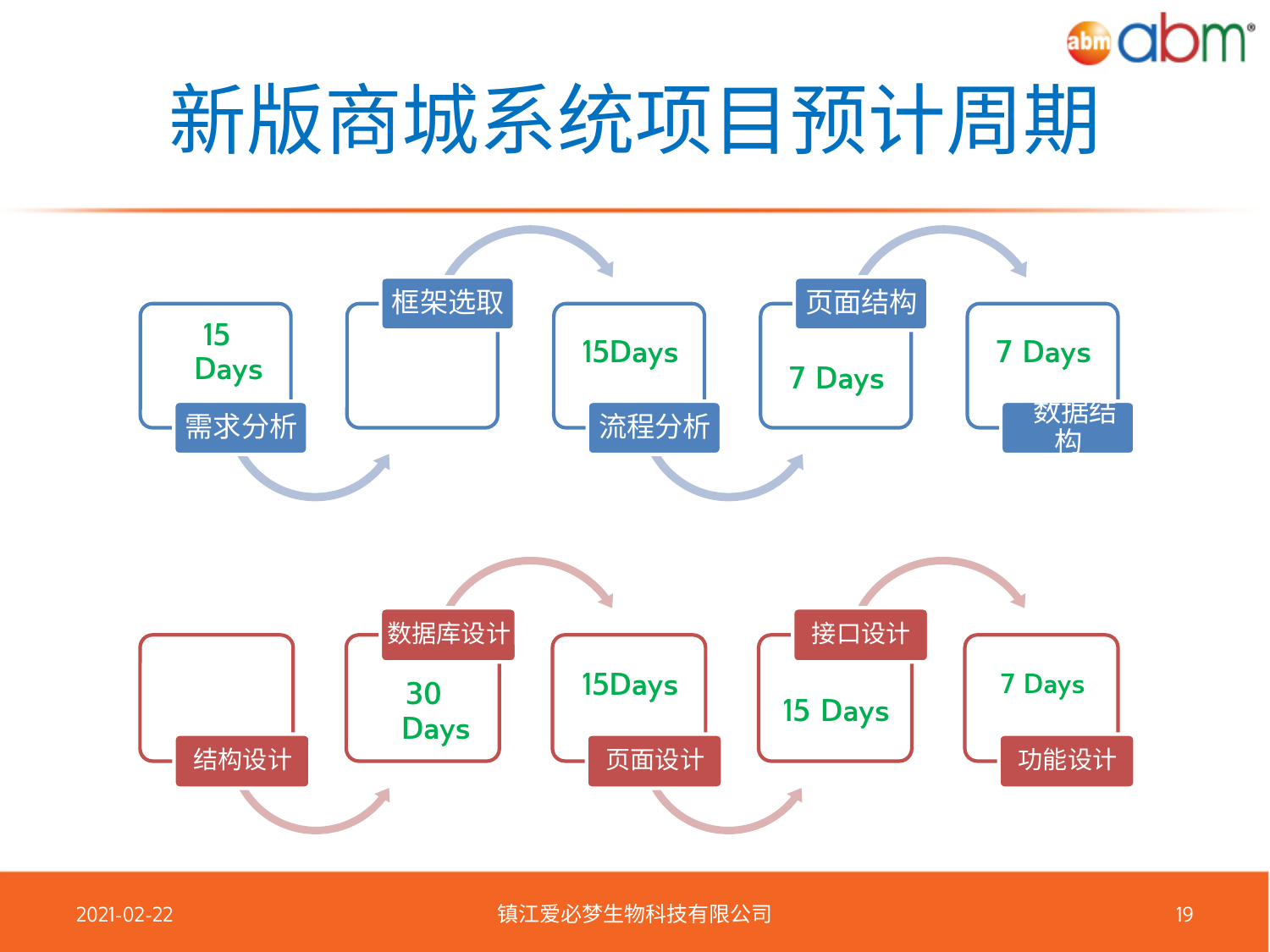

# 新版商城系统项目预计周期
15 Days
需求分析

框架选取
15Days
流程分析
7 Days
页面结构
7 Days
 数据结构
结构设计
30 Days
数据库设计
15Days
页面设计
15 Days
接口设计
7 Days
功能设计
2021-02-22
镇江爱必梦生物科技有限公司
19